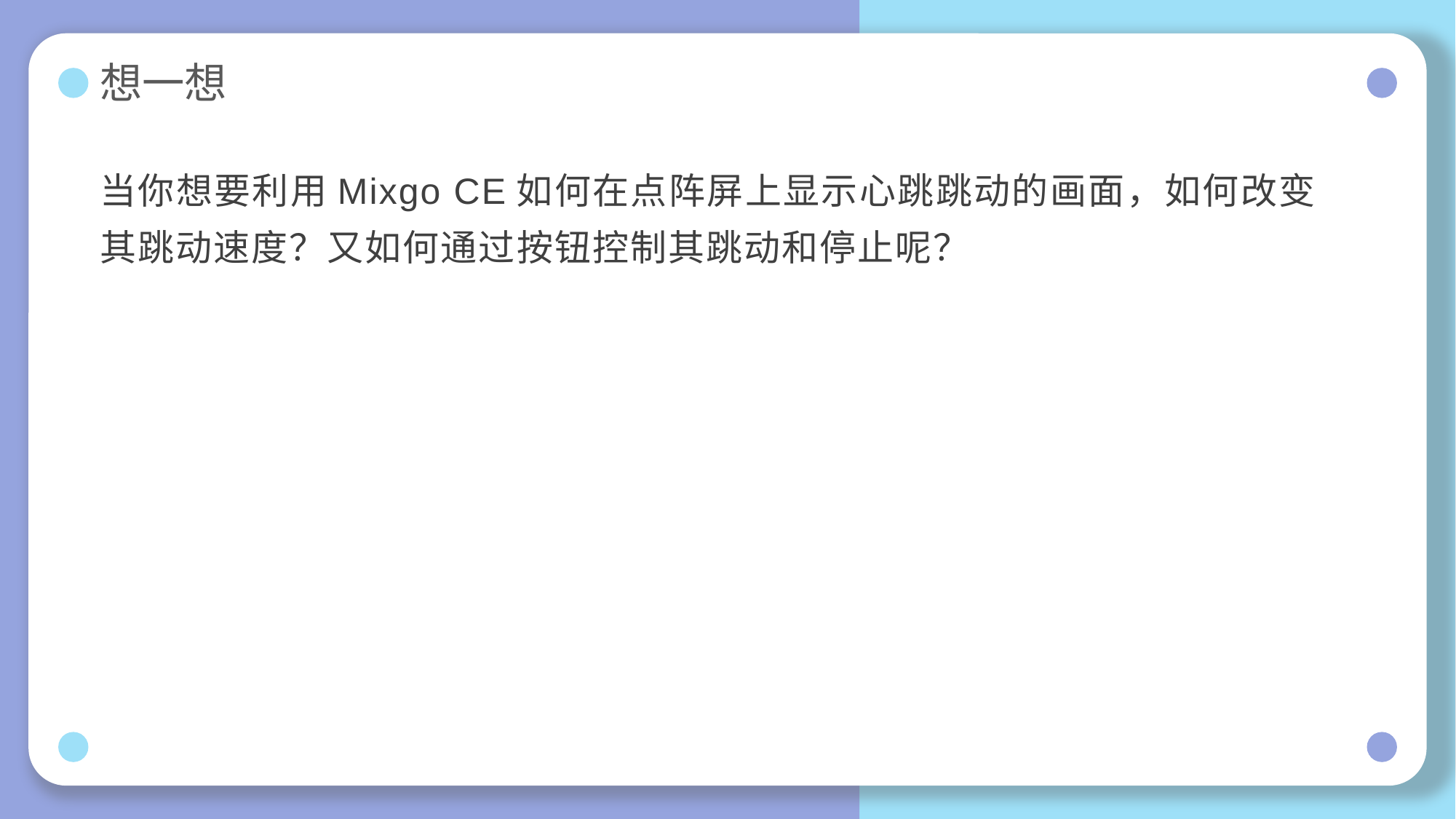

# 想一想
当你想要利用Mixgo CE如何在点阵屏上显示心跳跳动的画面，如何改变其跳动速度？又如何通过按钮控制其跳动和停止呢？